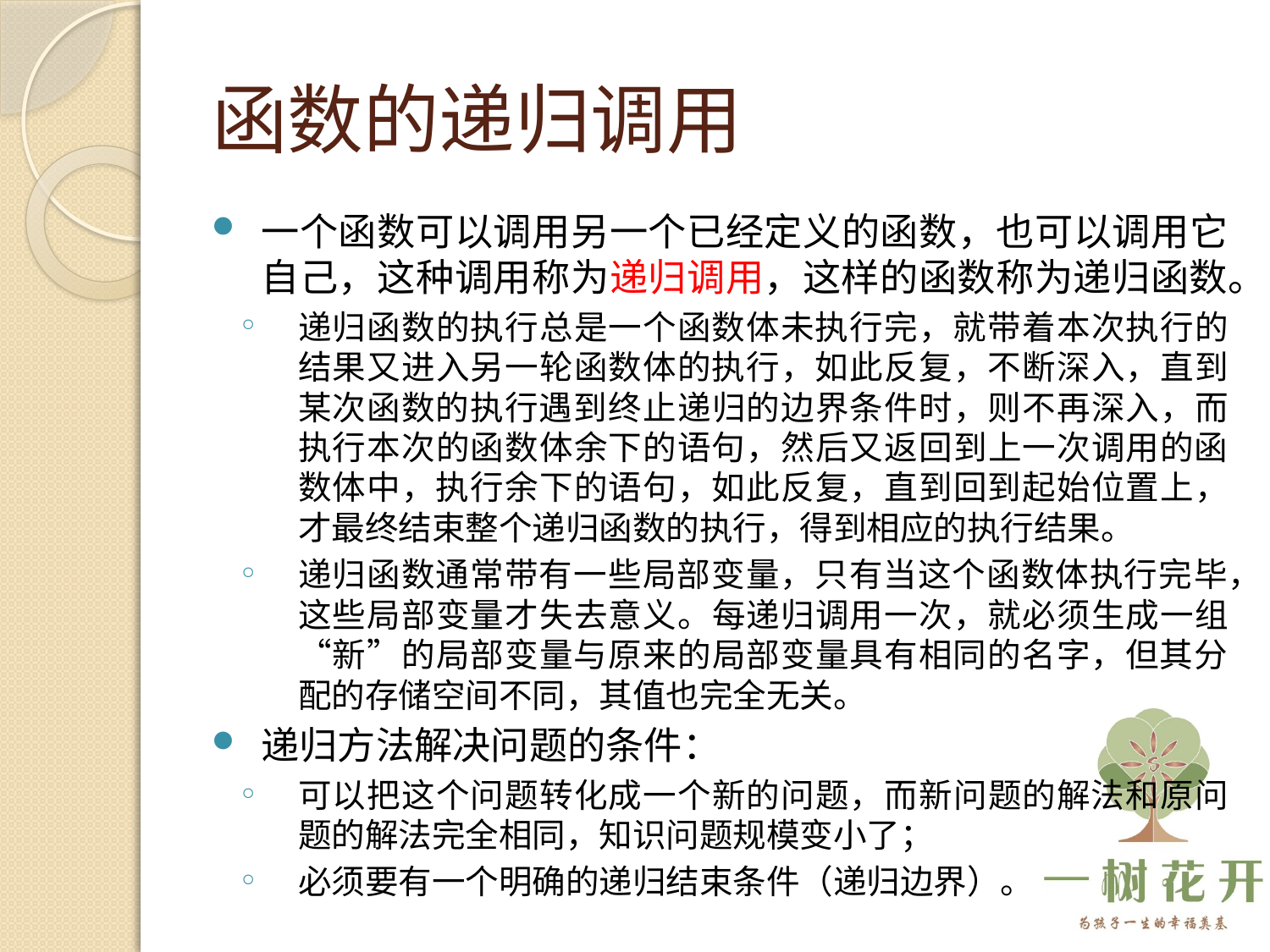

# 函数的递归调用
一个函数可以调用另一个已经定义的函数，也可以调用它自己，这种调用称为递归调用，这样的函数称为递归函数。
递归函数的执行总是一个函数体未执行完，就带着本次执行的结果又进入另一轮函数体的执行，如此反复，不断深入，直到某次函数的执行遇到终止递归的边界条件时，则不再深入，而执行本次的函数体余下的语句，然后又返回到上一次调用的函数体中，执行余下的语句，如此反复，直到回到起始位置上，才最终结束整个递归函数的执行，得到相应的执行结果。
递归函数通常带有一些局部变量，只有当这个函数体执行完毕，这些局部变量才失去意义。每递归调用一次，就必须生成一组“新”的局部变量与原来的局部变量具有相同的名字，但其分配的存储空间不同，其值也完全无关。
递归方法解决问题的条件：
可以把这个问题转化成一个新的问题，而新问题的解法和原问题的解法完全相同，知识问题规模变小了；
必须要有一个明确的递归结束条件（递归边界）。